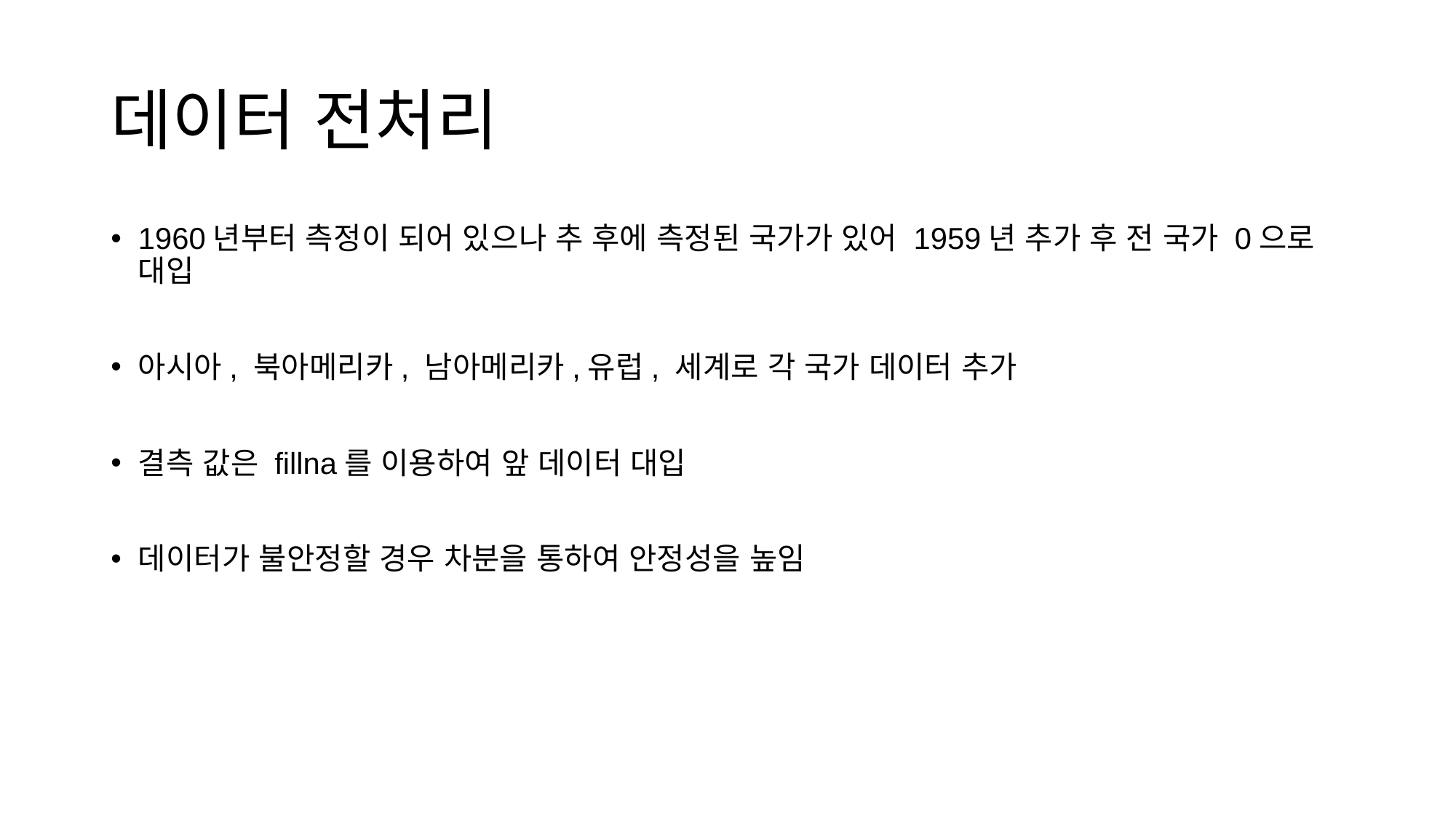

# 데이터 전처리
1960년부터 측정이 되어 있으나 추 후에 측정된 국가가 있어 1959년 추가 후 전 국가 0으로 대입

아시아, 북아메리카, 남아메리카,유럽, 세계로 각 국가 데이터 추가

결측 값은 fillna를 이용하여 앞 데이터 대입

데이터가 불안정할 경우 차분을 통하여 안정성을 높임